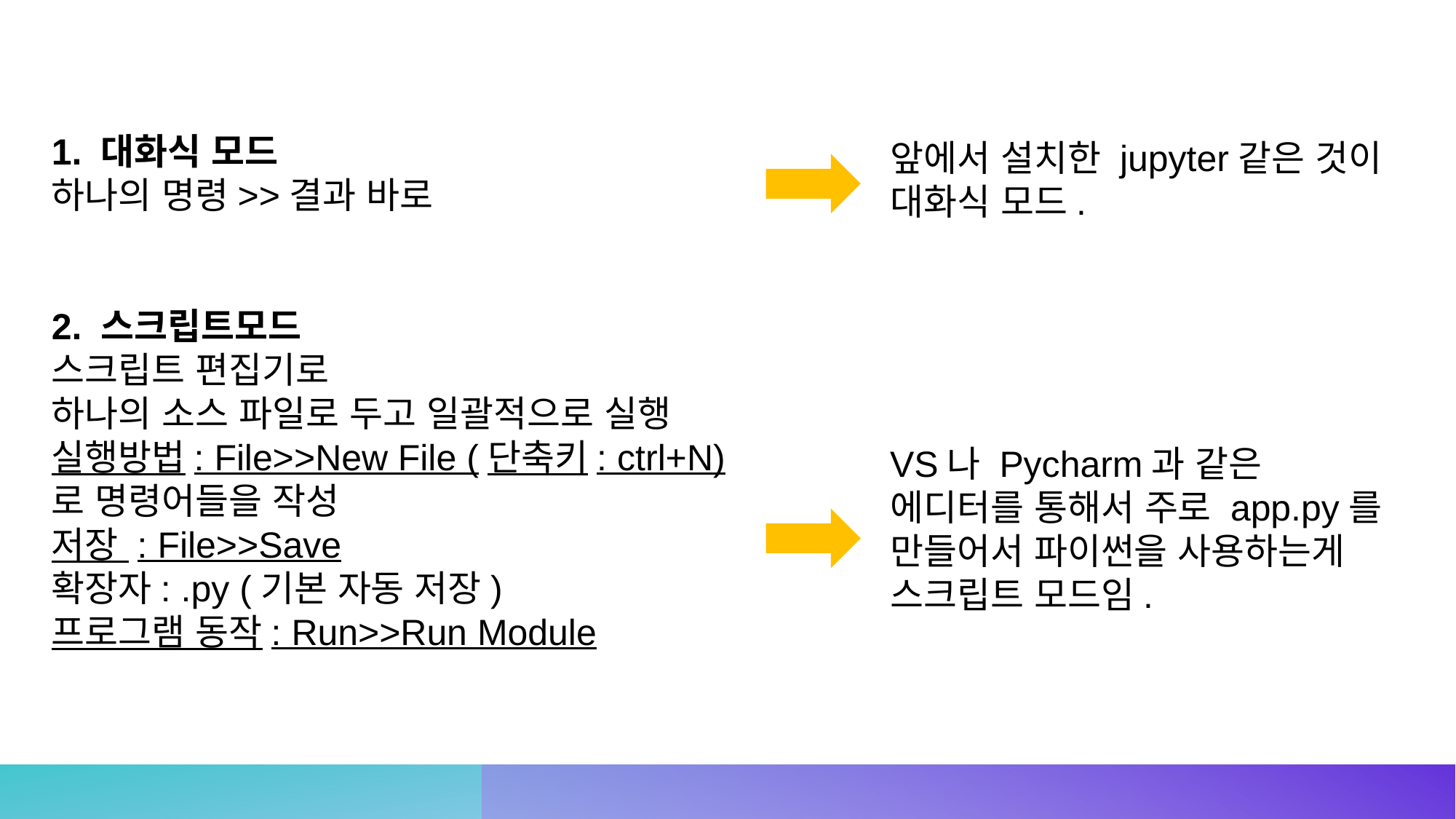

1. 대화식 모드
하나의 명령>>결과 바로

2. 스크립트모드
스크립트 편집기로
하나의 소스 파일로 두고 일괄적으로 실행
실행방법: File>>New File (단축키: ctrl+N)
로 명령어들을 작성
저장 : File>>Save
확장자: .py (기본 자동 저장)
프로그램 동작: Run>>Run Module

앞에서 설치한 jupyter같은 것이 대화식 모드.

VS나 Pycharm과 같은 에디터를 통해서 주로 app.py를 만들어서 파이썬을 사용하는게 스크립트 모드임.